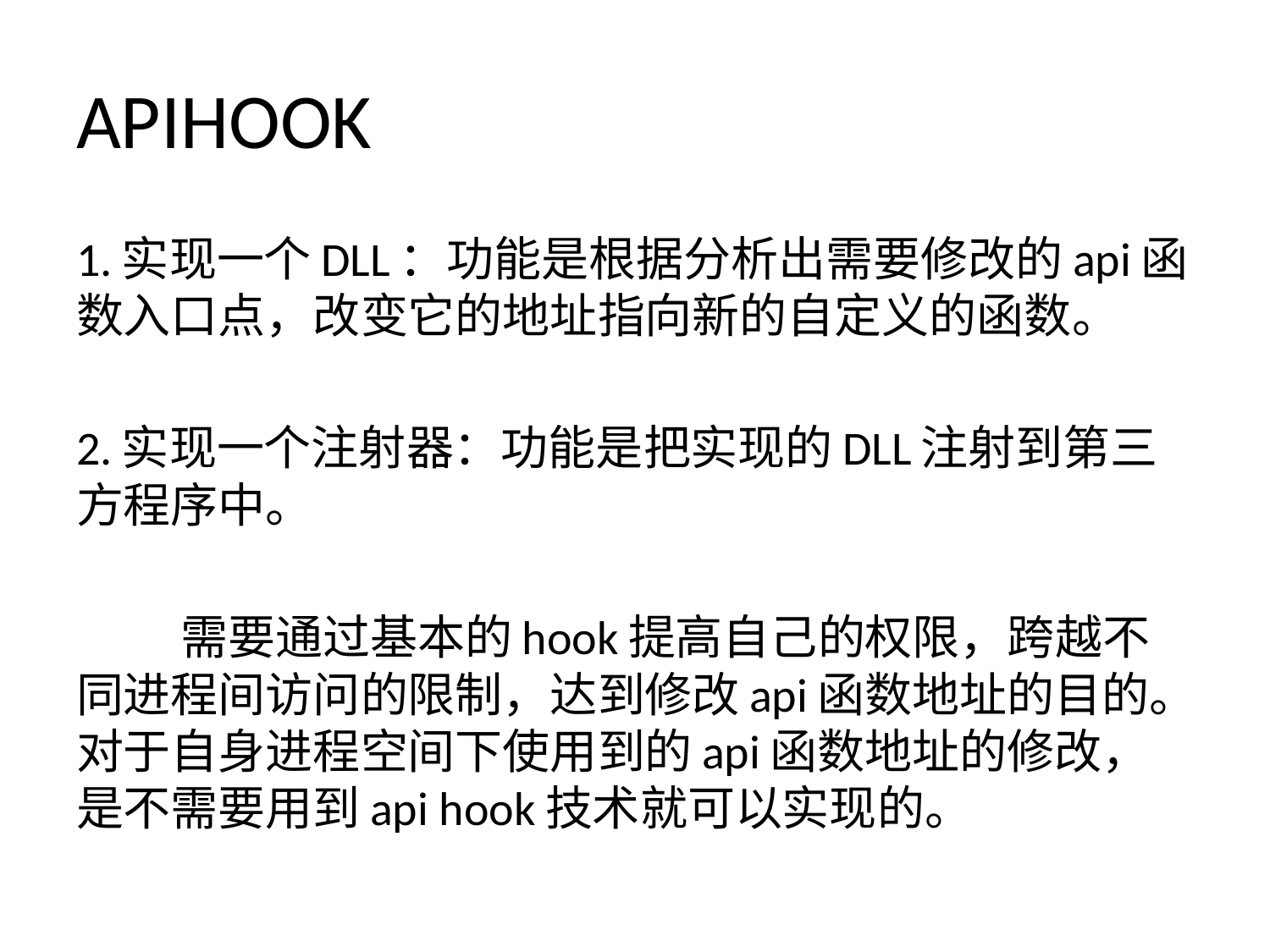

# APIHOOK
1.实现一个DLL：功能是根据分析出需要修改的api函数入口点，改变它的地址指向新的自定义的函数。

2.实现一个注射器：功能是把实现的DLL注射到第三方程序中。

         需要通过基本的hook提高自己的权限，跨越不同进程间访问的限制，达到修改api函数地址的目的。对于自身进程空间下使用到的api函数地址的修改，是不需要用到api hook技术就可以实现的。